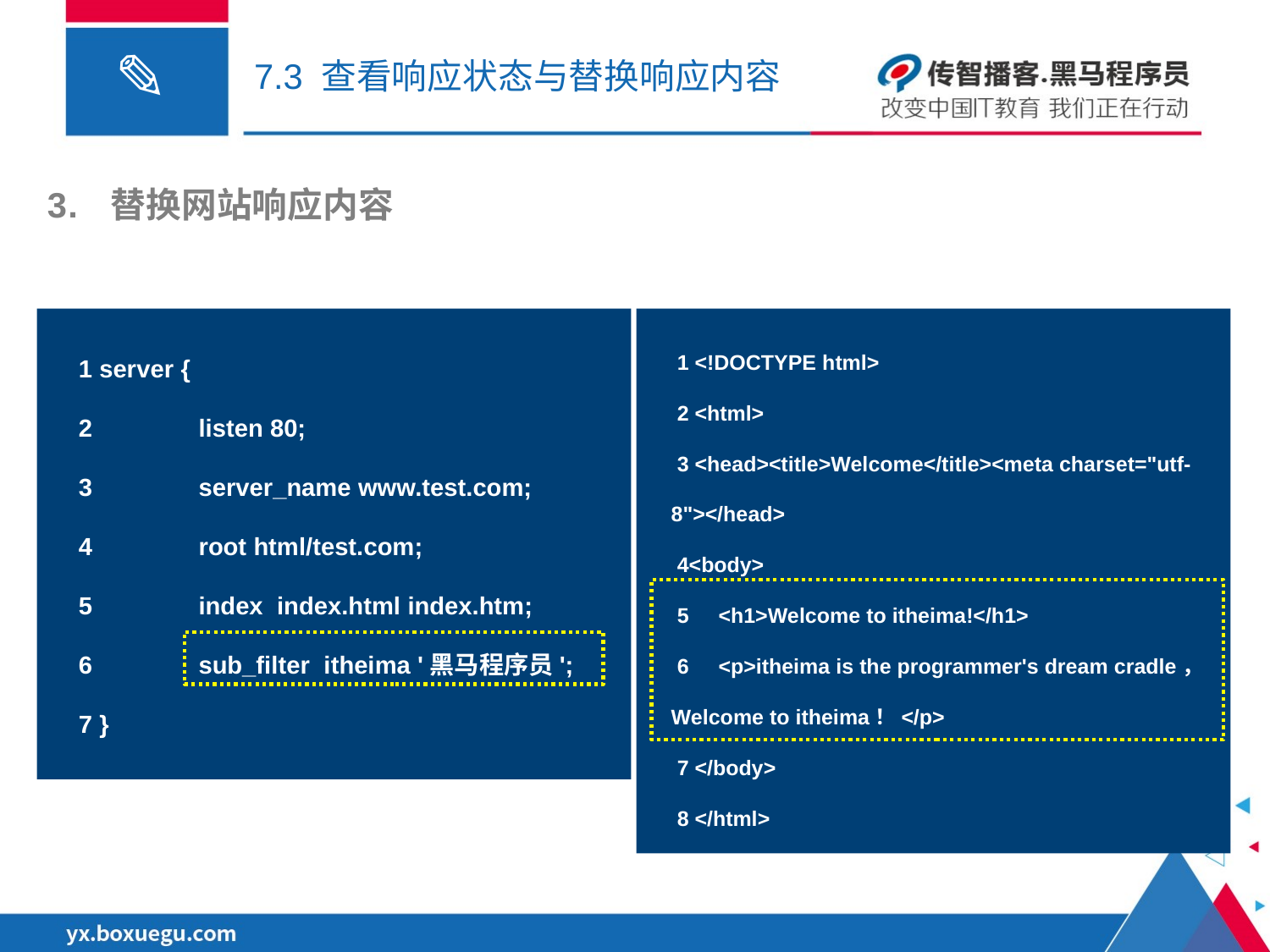

# 7.3 查看响应状态与替换响应内容
替换网站响应内容

 1 server {
 2	listen 80;
 3	server_name www.test.com;
 4	root html/test.com;
 5	index  index.html index.htm;
 6	sub_filter  itheima '黑马程序员';
 7 }

 1 <!DOCTYPE html>
 2 <html>
 3 <head><title>Welcome</title><meta charset="utf-8"></head>
 4<body>
 5     <h1>Welcome to itheima!</h1>
 6     <p>itheima is the programmer's dream cradle，Welcome to itheima！</p>
 7 </body>
 8 </html>